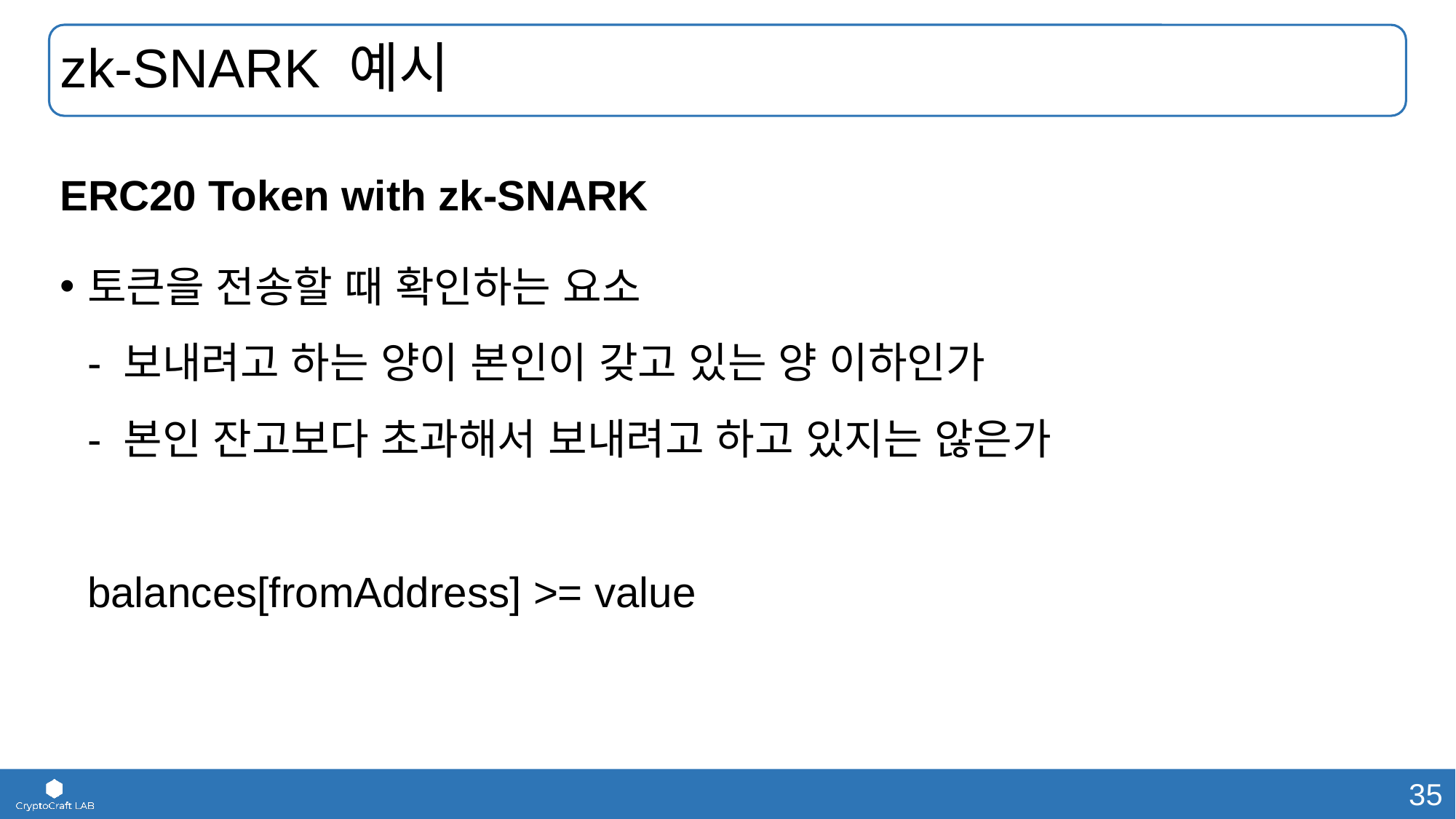

# zk-SNARK 예시
ERC20 Token with zk-SNARK
토큰을 전송할 때 확인하는 요소
- 보내려고 하는 양이 본인이 갖고 있는 양 이하인가
- 본인 잔고보다 초과해서 보내려고 하고 있지는 않은가
balances[fromAddress] >= value